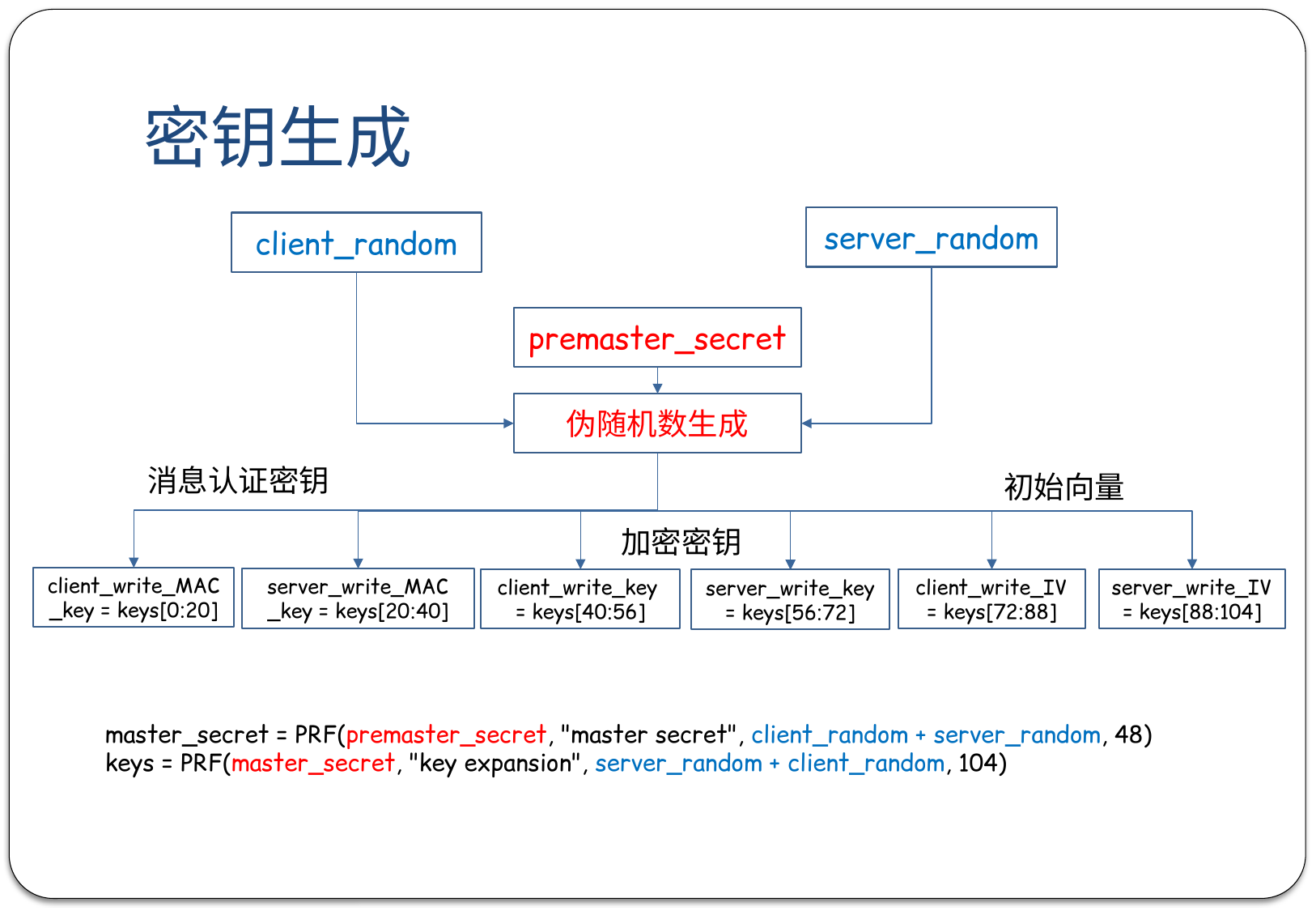

# 密钥生成
server_random
client_random
premaster_secret
伪随机数生成
消息认证密钥
初始向量
加密密钥
client_write_MAC
_key = keys[0:20]
server_write_MAC
_key = keys[20:40]
client_write_key
= keys[40:56]
client_write_IV = keys[72:88]
server_write_IV
= keys[88:104]
server_write_key
= keys[56:72]
master_secret = PRF(premaster_secret, "master secret", client_random + server_random, 48)
keys = PRF(master_secret, "key expansion", server_random + client_random, 104)